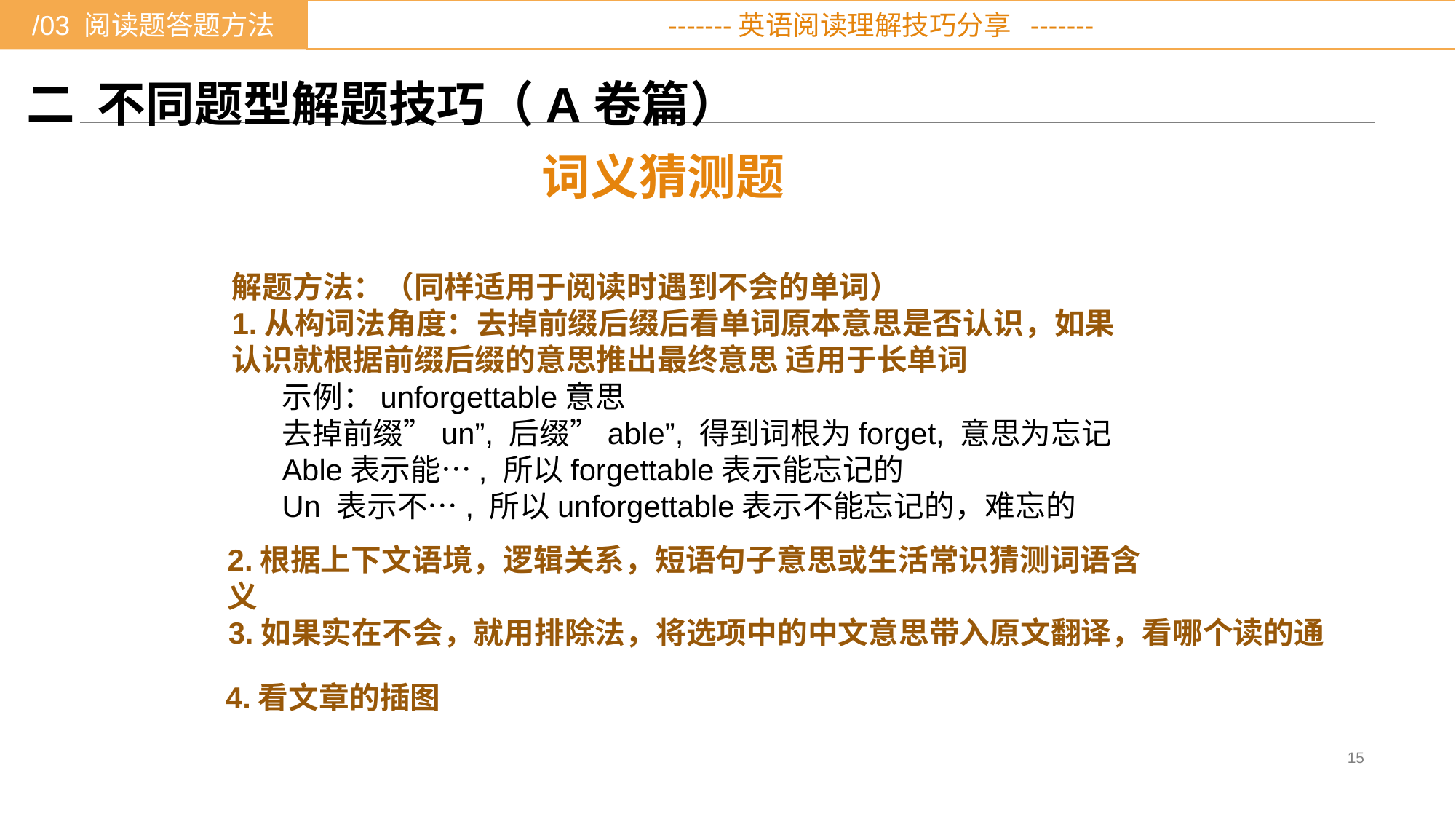

/03 阅读题答题方法
-------英语阅读理解技巧分享  -------
# 二  不同题型解题技巧（A卷篇）
词义猜测题
解题方法：（同样适用于阅读时遇到不会的单词）
1.从构词法角度：去掉前缀后缀后看单词原本意思是否认识，如果认识就根据前缀后缀的意思推出最终意思 适用于长单词

示例：unforgettable意思
去掉前缀”un”, 后缀”able”, 得到词根为forget, 意思为忘记
Able表示能…, 所以forgettable表示能忘记的
Un 表示不…, 所以unforgettable表示不能忘记的，难忘的
2.根据上下文语境，逻辑关系，短语句子意思或生活常识猜测词语含义

3.如果实在不会，就用排除法，将选项中的中文意思带入原文翻译，看哪个读的通
4.看文章的插图
15